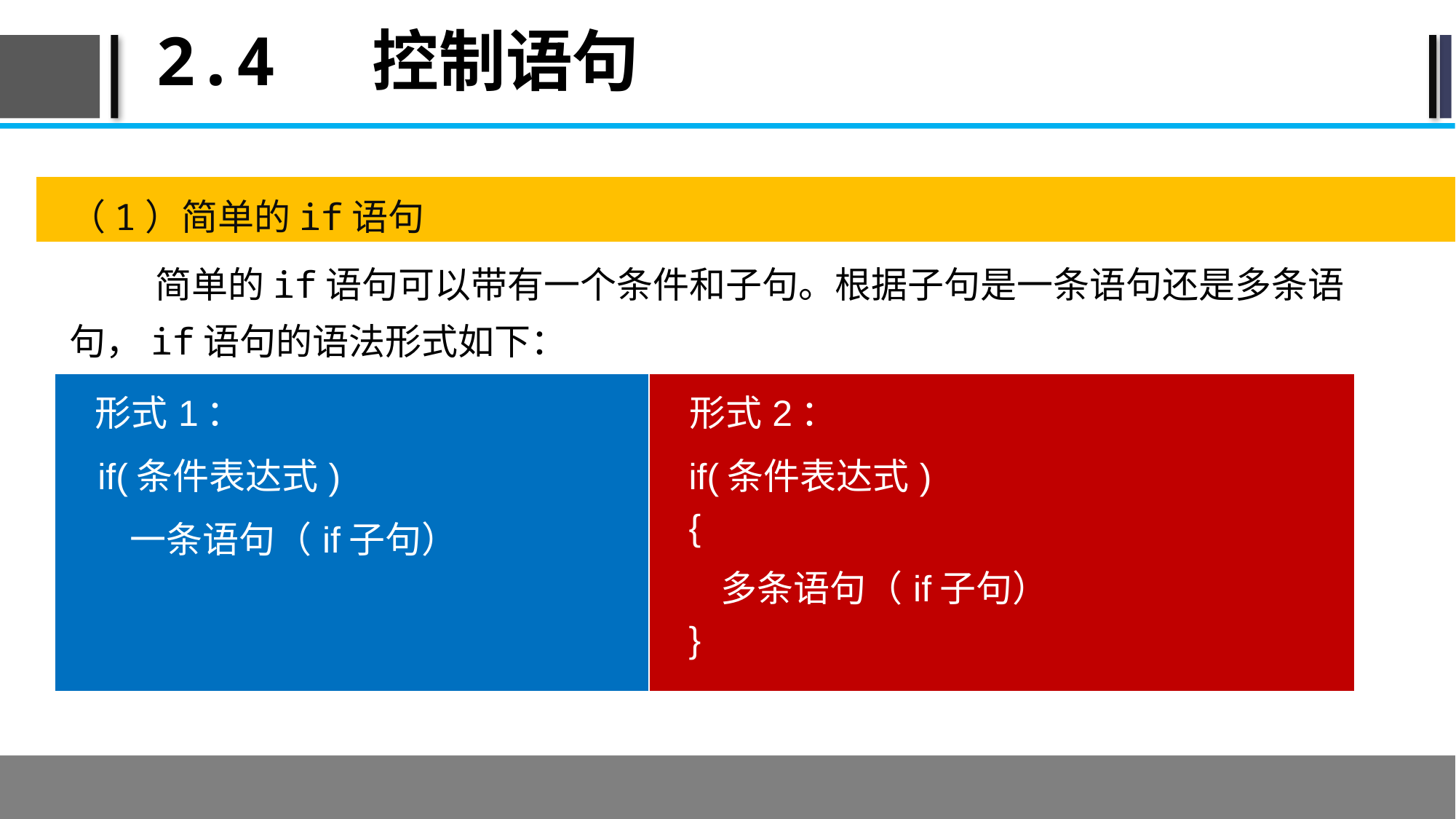

# 2.4  控制语句

（1）简单的if语句
简单的if语句可以带有一个条件和子句。根据子句是一条语句还是多条语句，if语句的语法形式如下：
| 形式1： if(条件表达式) 一条语句（if子句） | 形式2： if(条件表达式) { 多条语句（if子句） } |
| --- | --- |